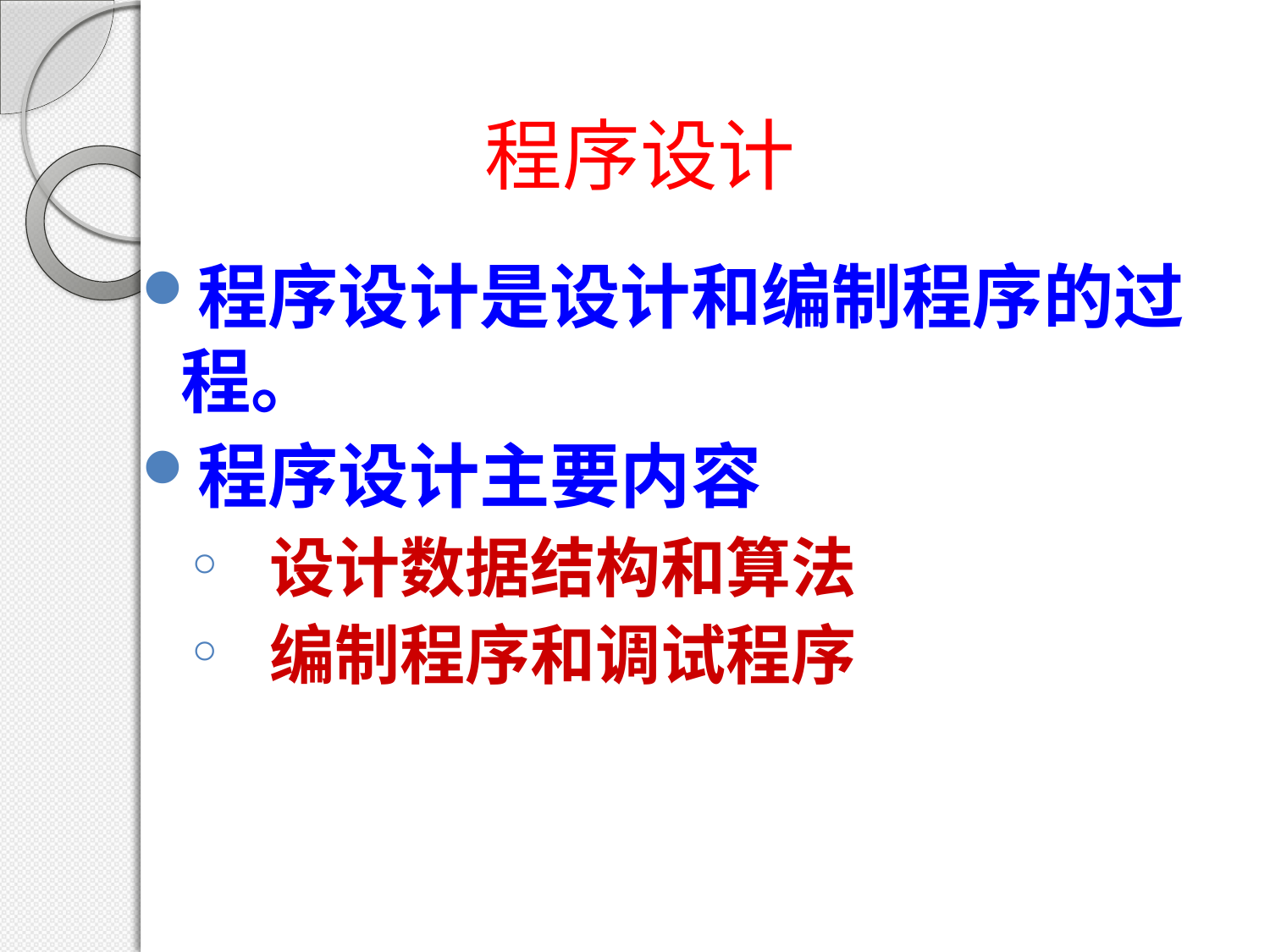

# 程序设计
程序设计是设计和编制程序的过程。
程序设计主要内容
  设计数据结构和算法
  编制程序和调试程序

7